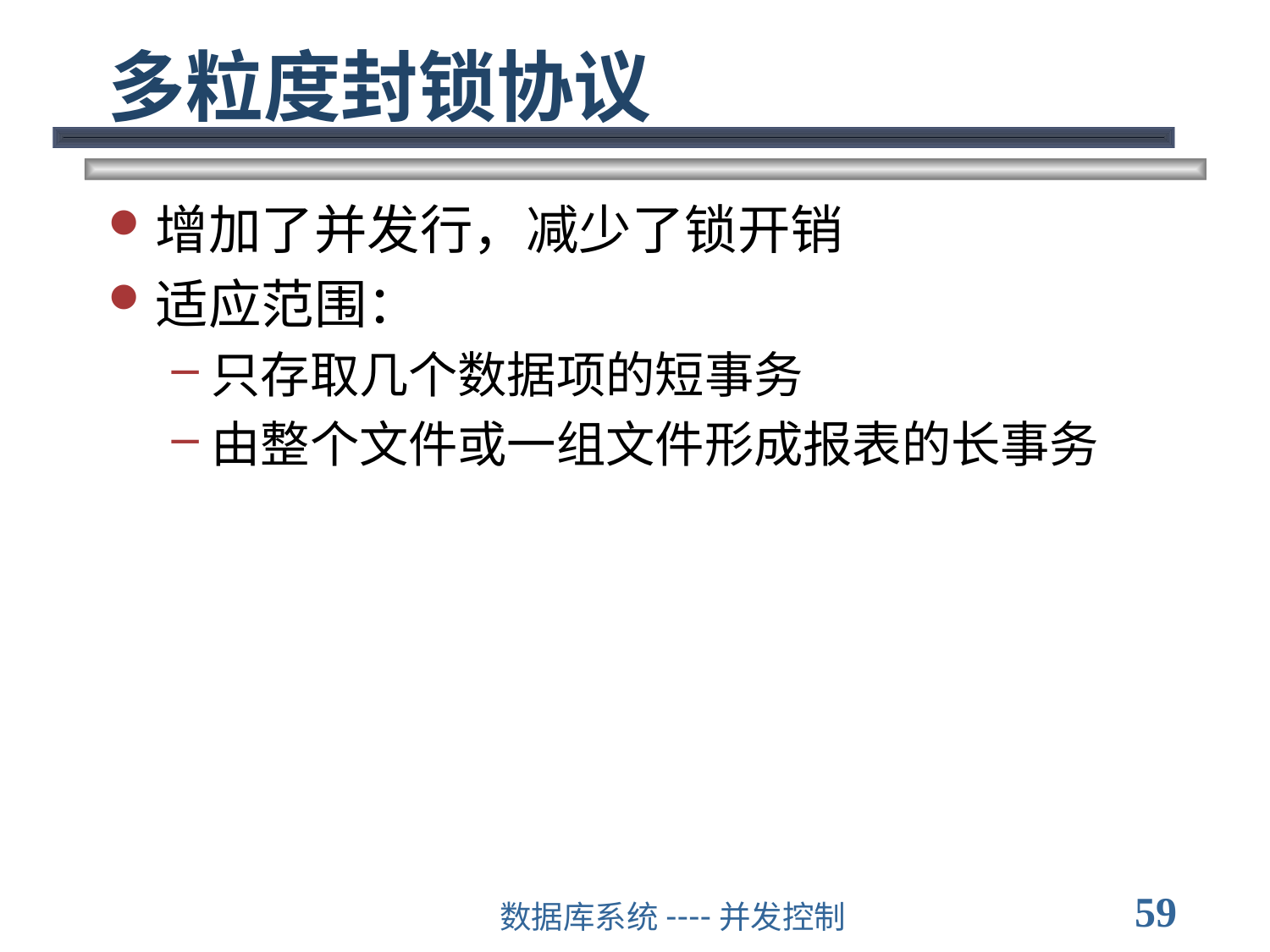

# 多粒度封锁协议
增加了并发行，减少了锁开销
适应范围：
只存取几个数据项的短事务
由整个文件或一组文件形成报表的长事务
59
数据库系统----并发控制